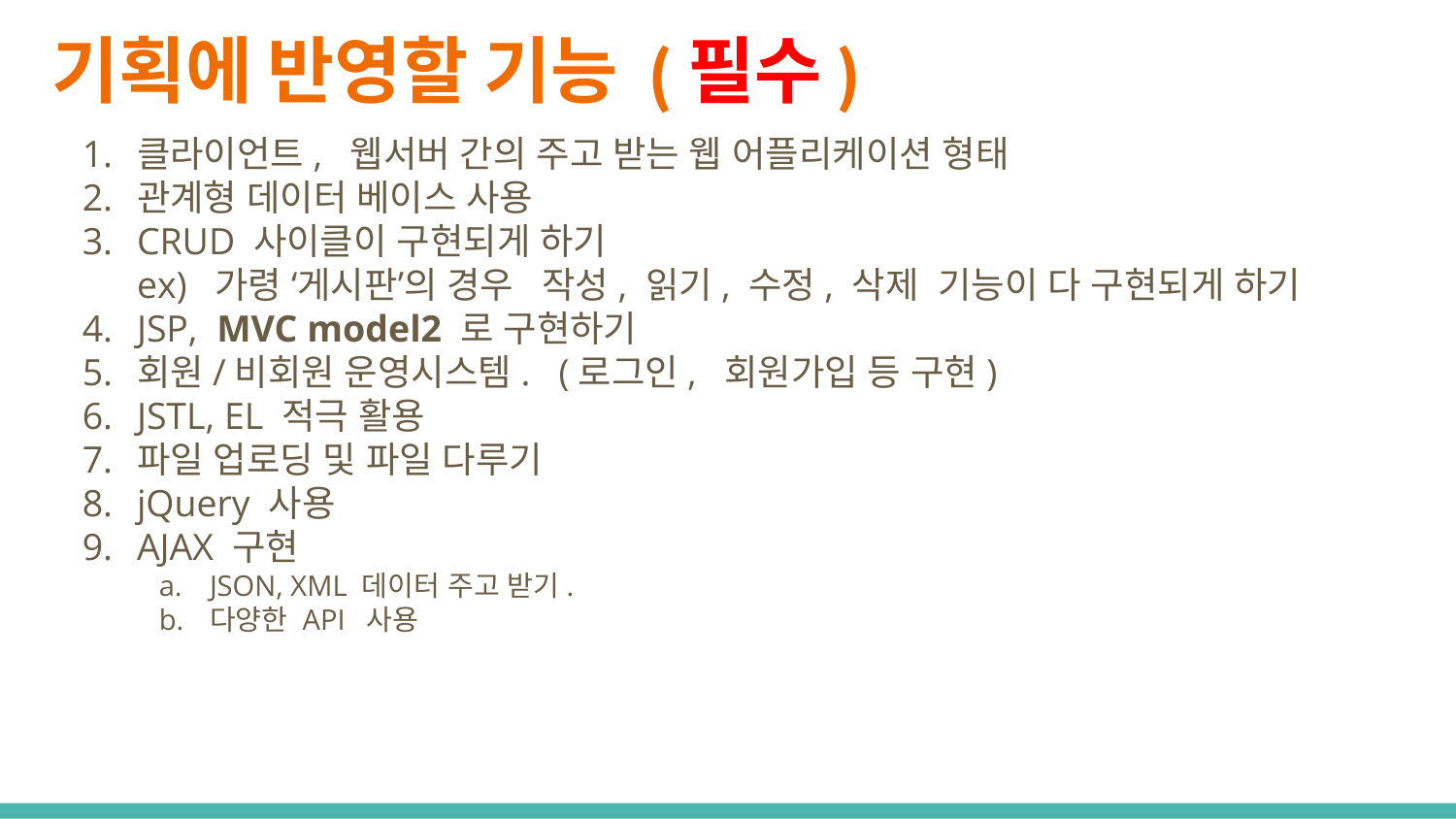

# 기획에 반영할 기능 (필수)
클라이언트,  웹서버 간의 주고 받는 웹 어플리케이션 형태
관계형 데이터 베이스 사용
CRUD 사이클이 구현되게 하기
ex)  가령 ‘게시판’의 경우   작성, 읽기, 수정, 삭제  기능이 다 구현되게 하기
JSP,  MVC model2 로 구현하기
회원/비회원 운영시스템.   (로그인,  회원가입 등 구현)
JSTL, EL 적극 활용
파일 업로딩 및 파일 다루기
jQuery 사용
AJAX 구현
JSON, XML 데이터 주고 받기.
다양한 API  사용